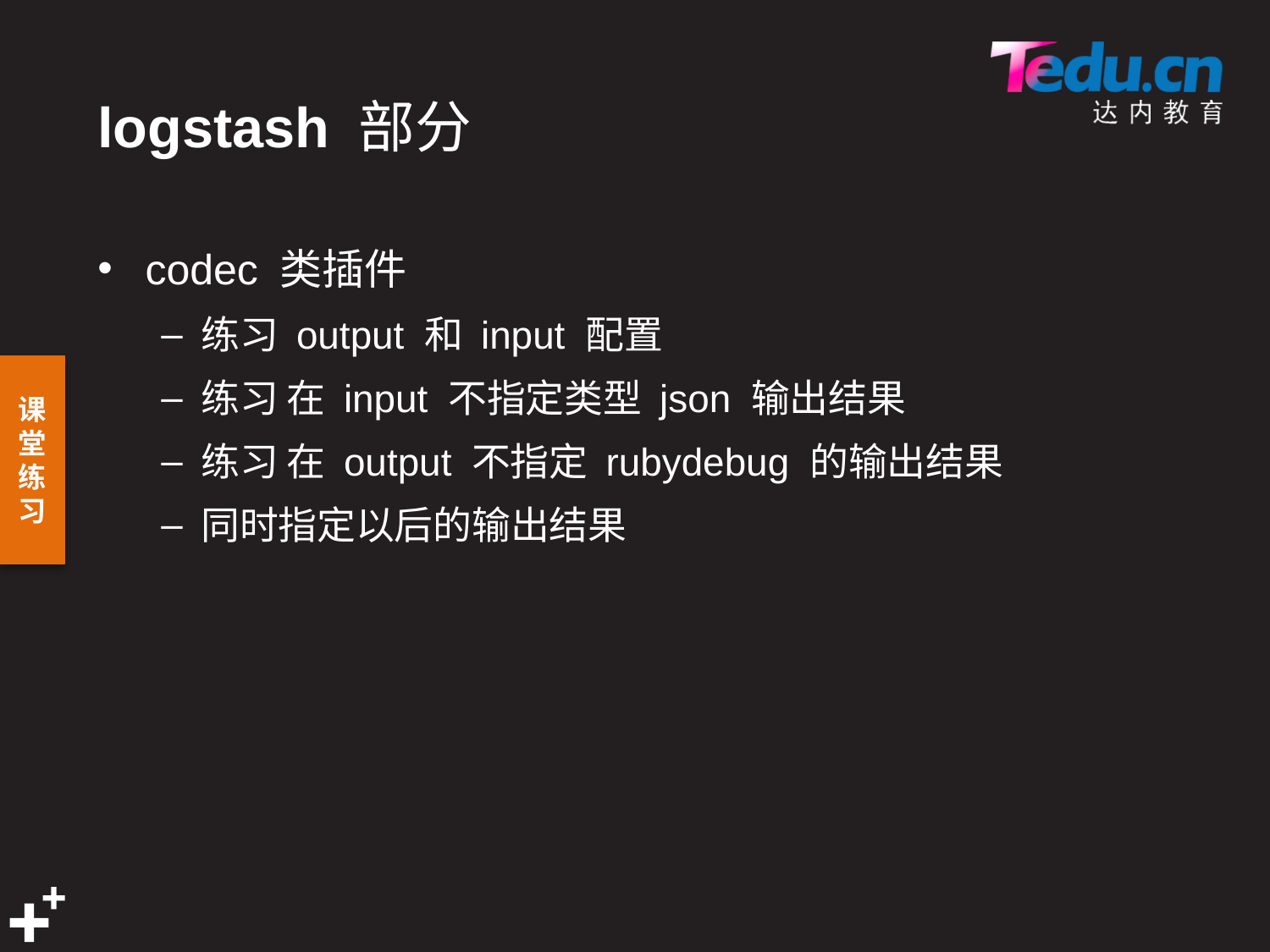

# logstash 部分
codec 类插件
练习 output 和 input 配置
练习 在 input 不指定类型 json 输出结果
练习 在 output 不指定 rubydebug 的输出结果
同时指定以后的输出结果